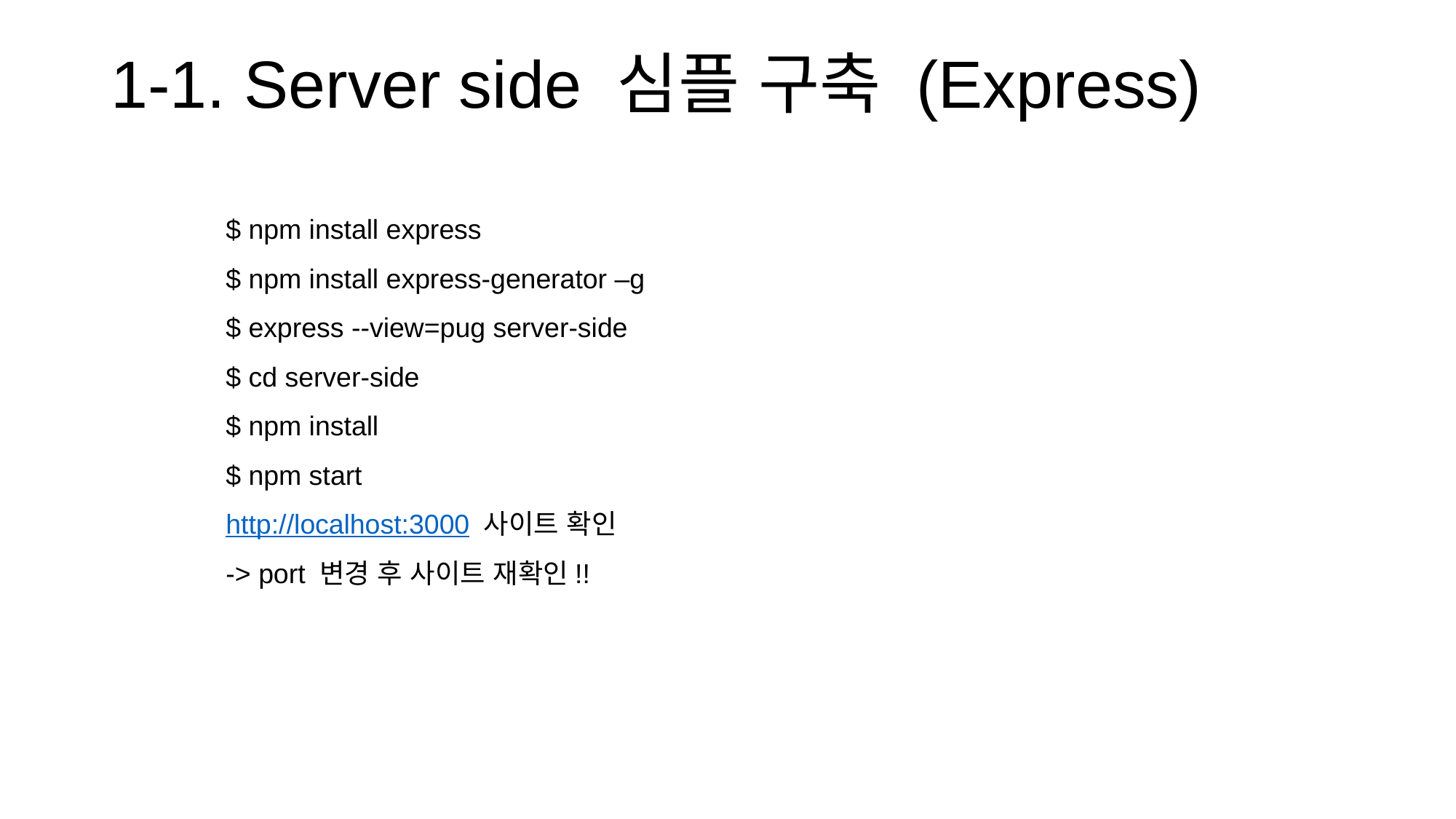

# 1-1. Server side 심플 구축 (Express)
$ npm install express
$ npm install express-generator –g
$ express --view=pug server-side
$ cd server-side
$ npm install
$ npm start
http://localhost:3000 사이트 확인
-> port 변경 후 사이트 재확인!!